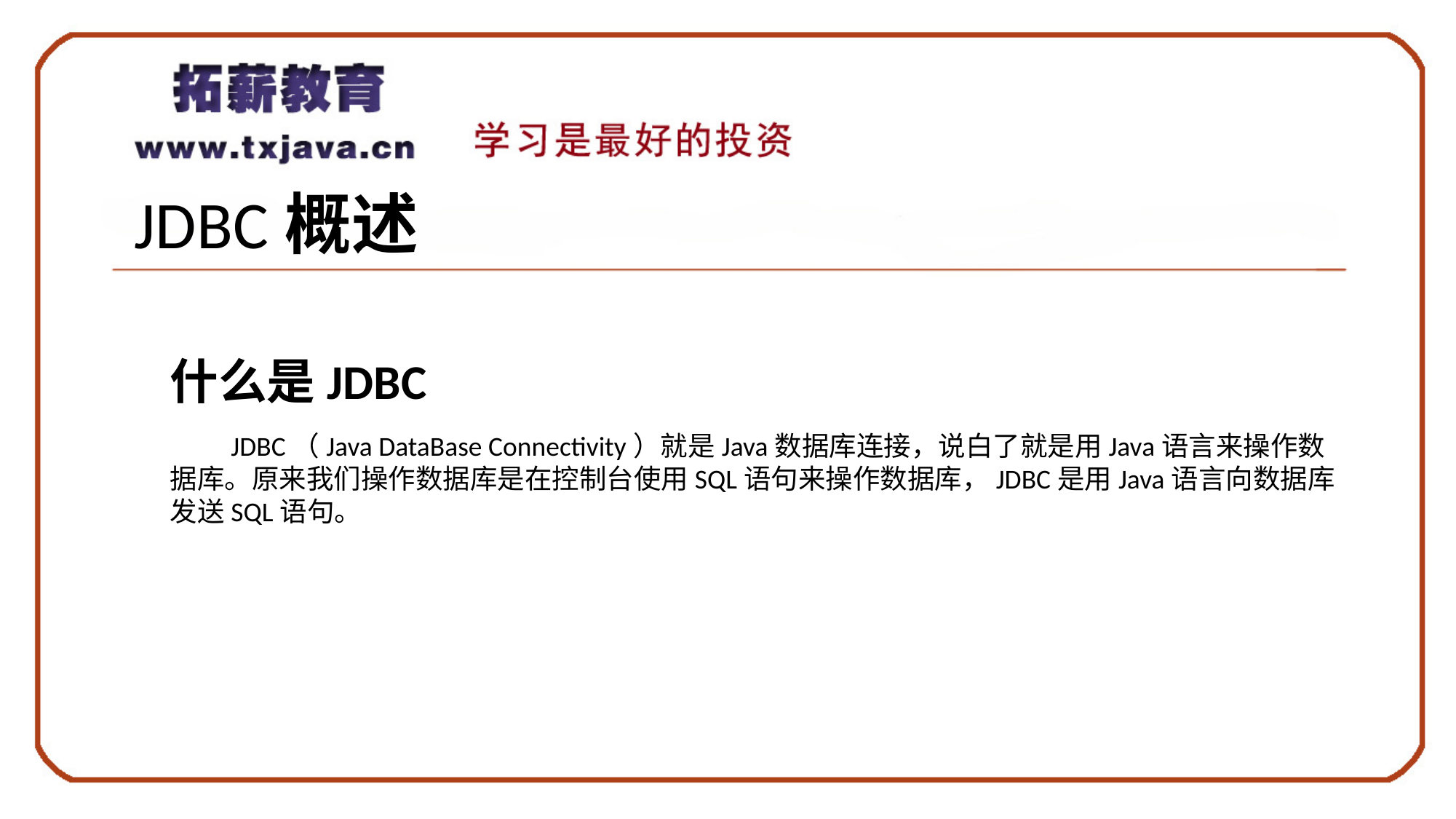

# JDBC概述
什么是JDBC
　　JDBC（Java DataBase Connectivity）就是Java数据库连接，说白了就是用Java语言来操作数据库。原来我们操作数据库是在控制台使用SQL语句来操作数据库，JDBC是用Java语言向数据库发送SQL语句。